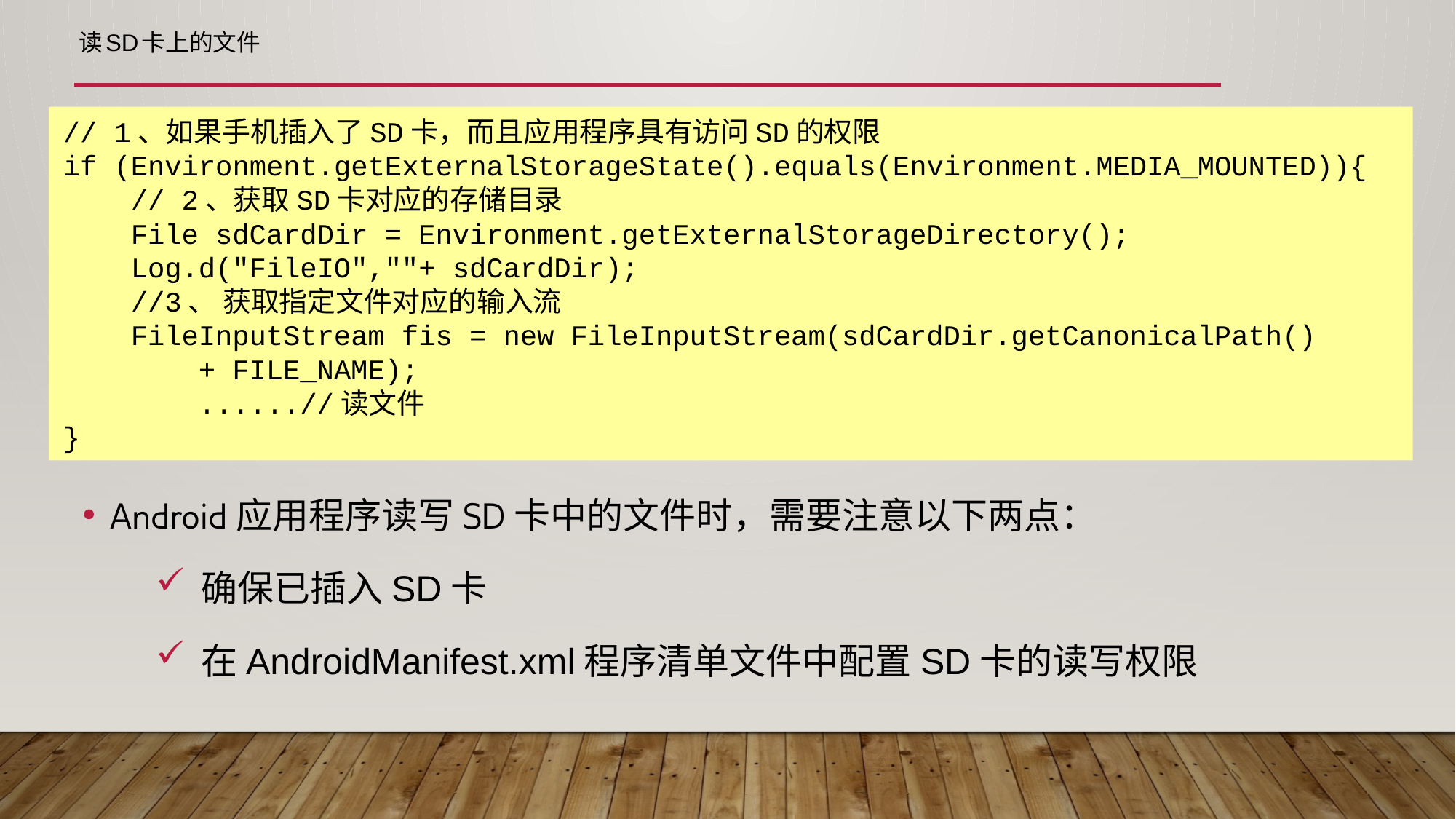

# 读SD卡上的文件
// 1、如果手机插入了SD卡，而且应用程序具有访问SD的权限
if (Environment.getExternalStorageState().equals(Environment.MEDIA_MOUNTED)){
    // 2、获取SD卡对应的存储目录
    File sdCardDir = Environment.getExternalStorageDirectory();
    Log.d("FileIO",""+ sdCardDir);
    //3、 获取指定文件对应的输入流
    FileInputStream fis = new FileInputStream(sdCardDir.getCanonicalPath()
        + FILE_NAME);
        ......//读文件
}
Android应用程序读写SD卡中的文件时，需要注意以下两点：
确保已插入SD卡
在AndroidManifest.xml程序清单文件中配置SD卡的读写权限